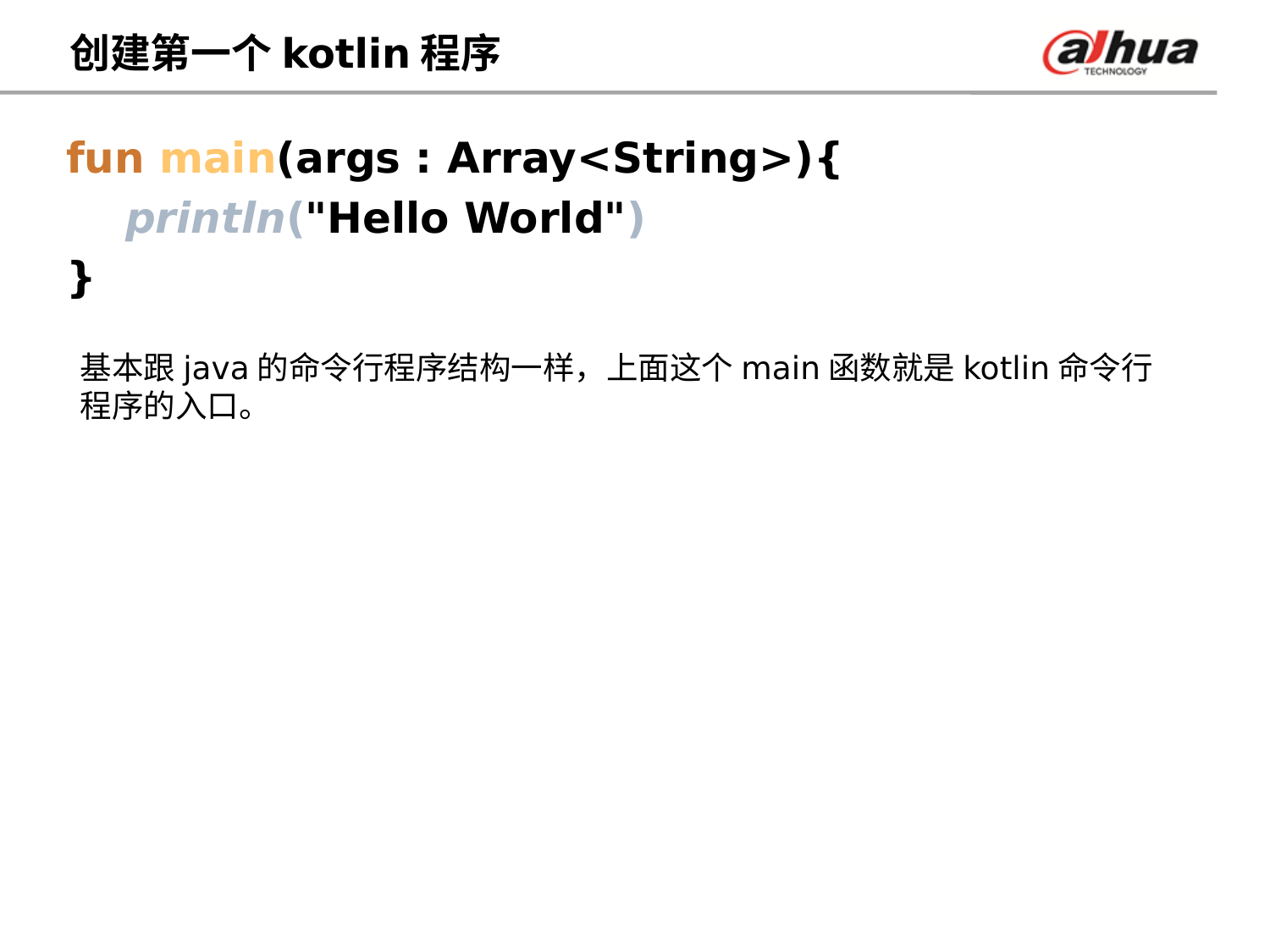

# 创建第一个kotlin程序
fun main(args : Array<String>){
    println("Hello World")
}
基本跟java的命令行程序结构一样，上面这个main函数就是kotlin命令行程序的入口。